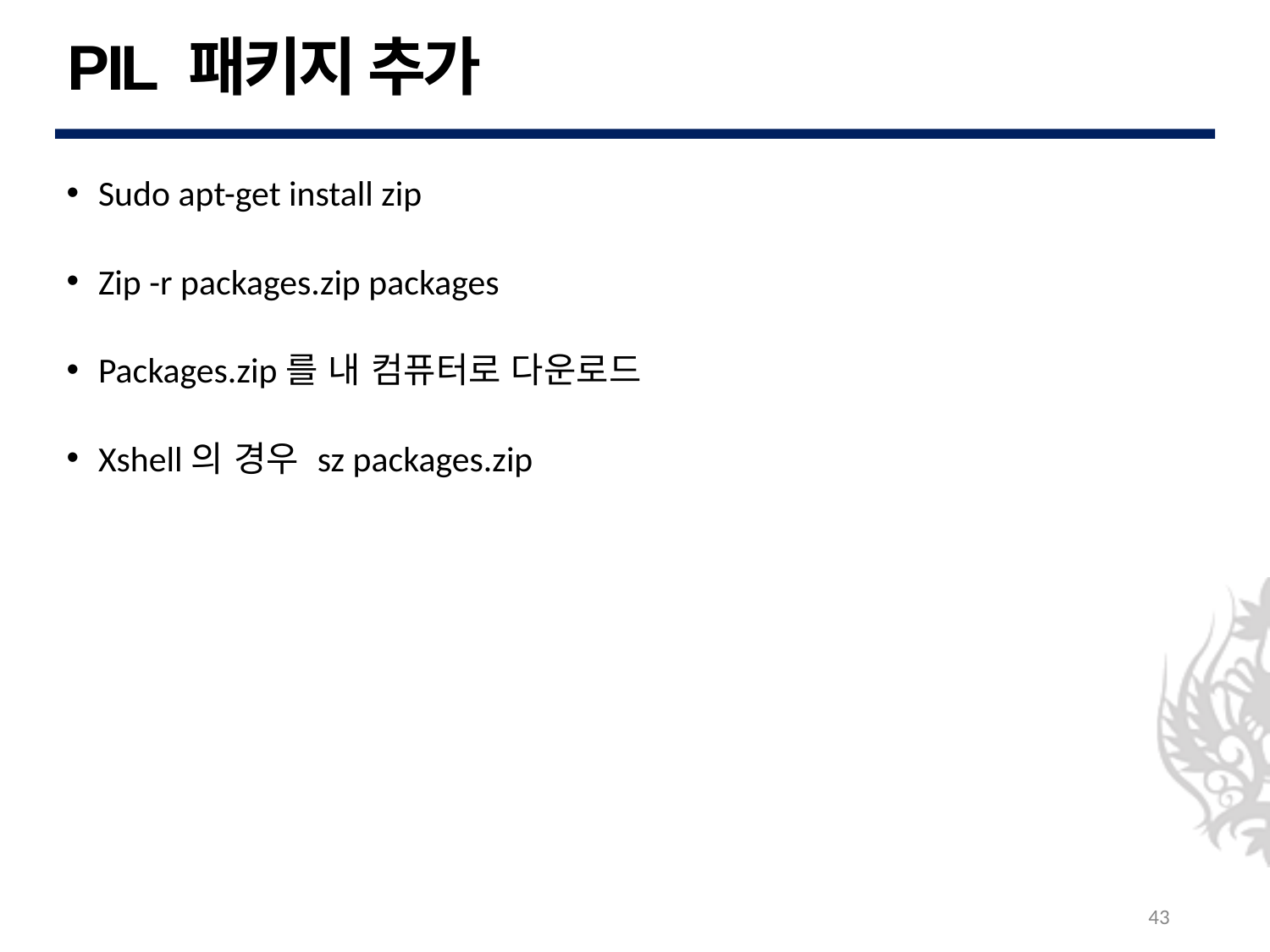

PIL 패키지 추가
Sudo apt-get install zip

Zip -r packages.zip packages

Packages.zip를 내 컴퓨터로 다운로드

Xshell의 경우 sz packages.zip
43